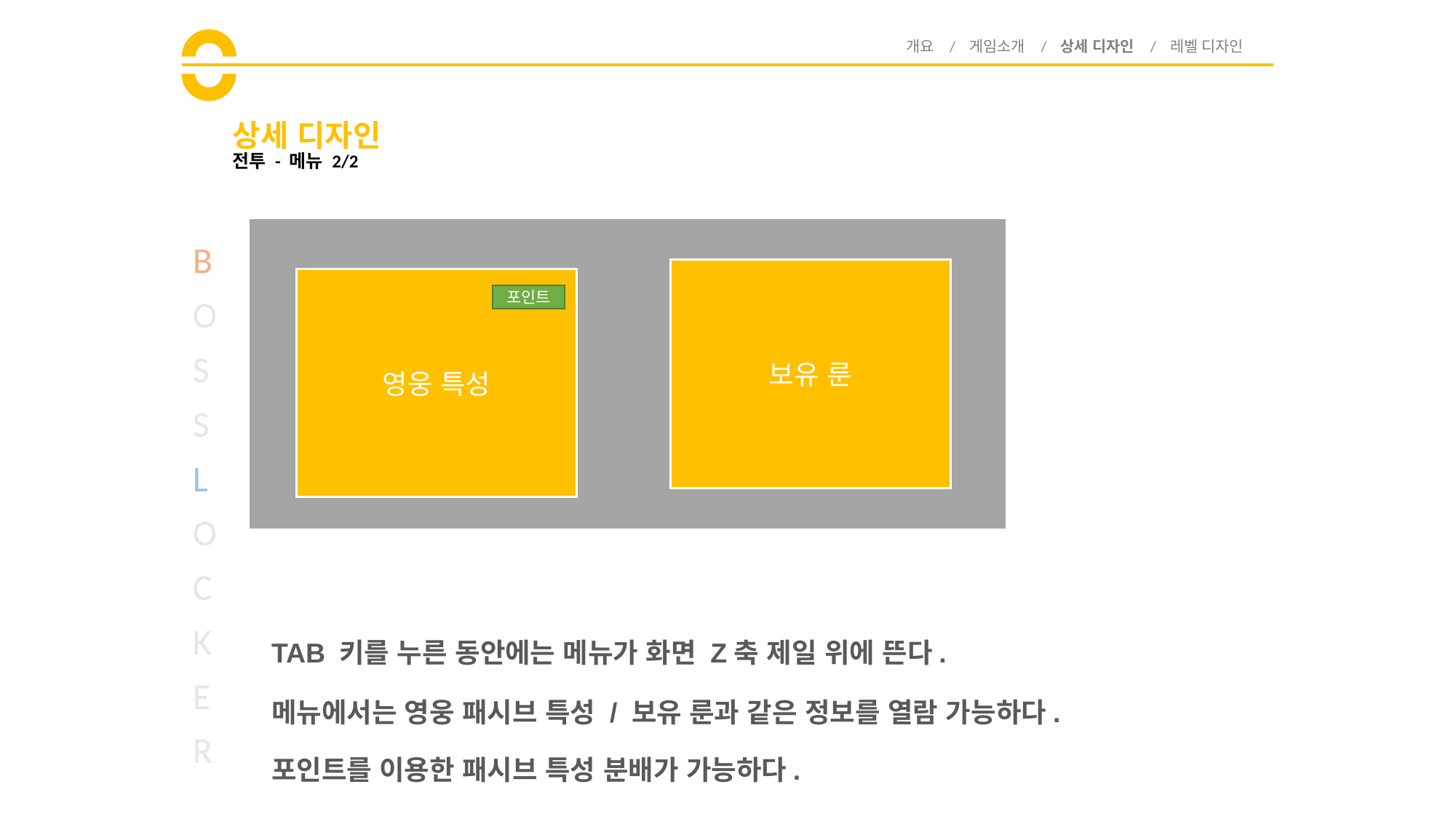

개요   /   게임소개   /   상세 디자인   /   레벨 디자인

# 상세 디자인
전투 - 메뉴 2/2

B
O
S
S
L
O
C
K
E
R
보유 룬
영웅 특성
포인트
TAB 키를 누른 동안에는 메뉴가 화면 Z축 제일 위에 뜬다.
메뉴에서는 영웅 패시브 특성 / 보유 룬과 같은 정보를 열람 가능하다.
포인트를 이용한 패시브 특성 분배가 가능하다.